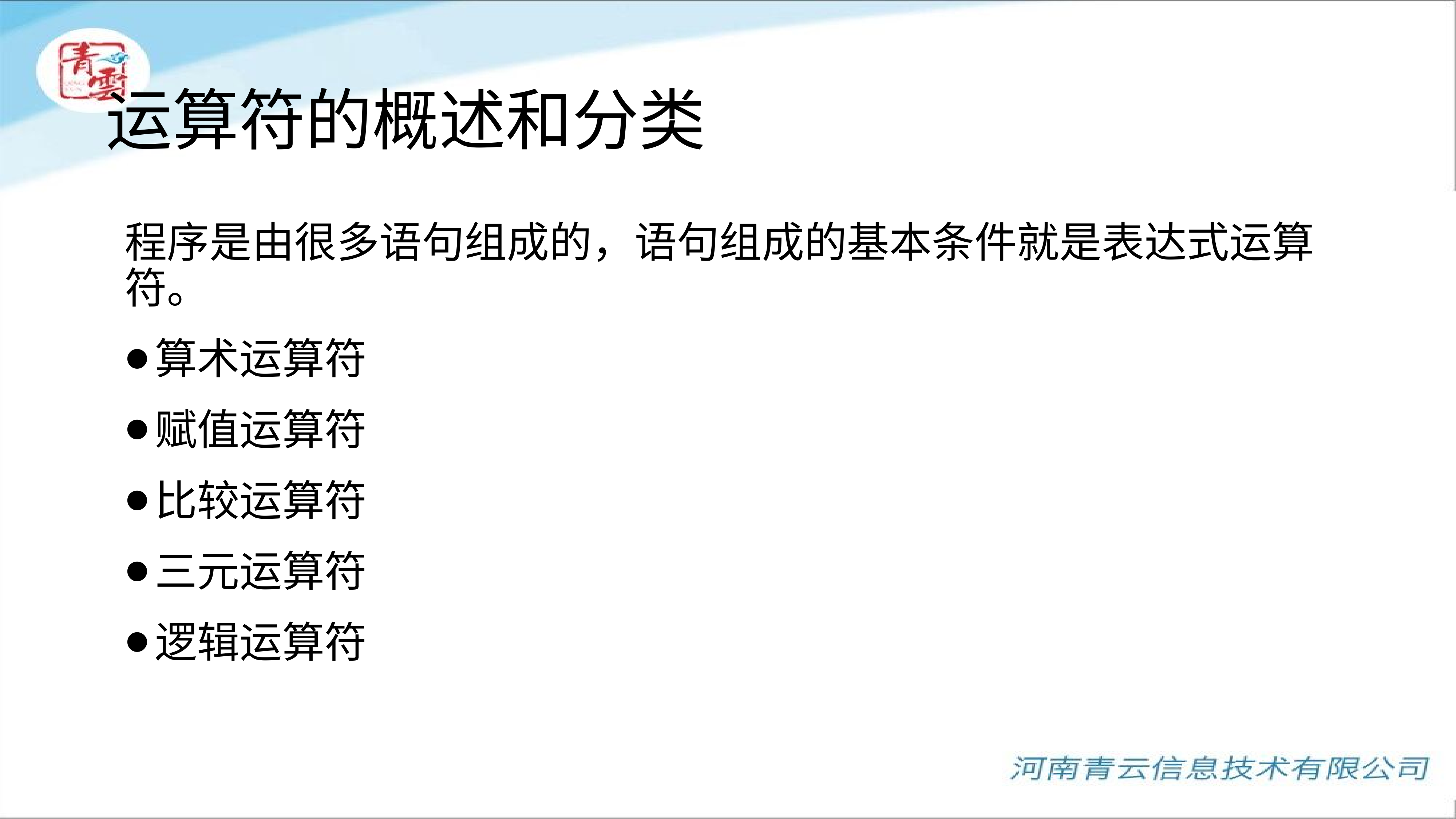

# 运算符的概述和分类
程序是由很多语句组成的，语句组成的基本条件就是表达式运算符。
算术运算符
赋值运算符
比较运算符
三元运算符
逻辑运算符